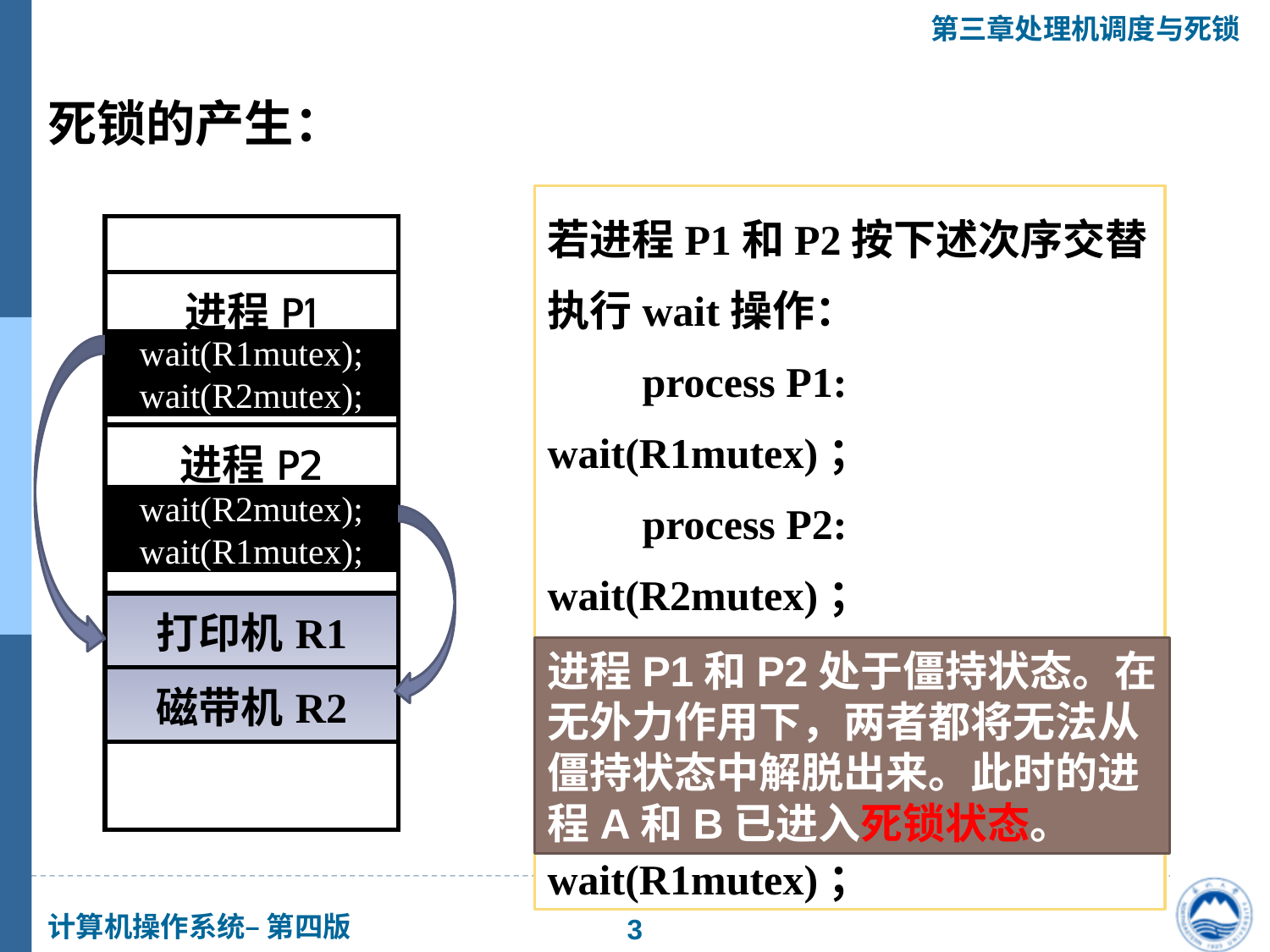

死锁的产生：
若进程P1和P2按下述次序交替执行wait操作：
　　process P1: wait(R1mutex)；
　　process P2: wait(R2mutex)；
　　process P1: wait(R2mutex)；
　　process P2: wait(R1mutex)；
|  |
| --- |
| 进程P1 … |
| 进程P2 … |
| 打印机R1 |
| 磁带机R2 |
|  |
wait(R1mutex); wait(R2mutex);

wait(R2mutex); wait(R1mutex);

进程P1和P2处于僵持状态。在无外力作用下，两者都将无法从僵持状态中解脱出来。此时的进程A和B已进入死锁状态。